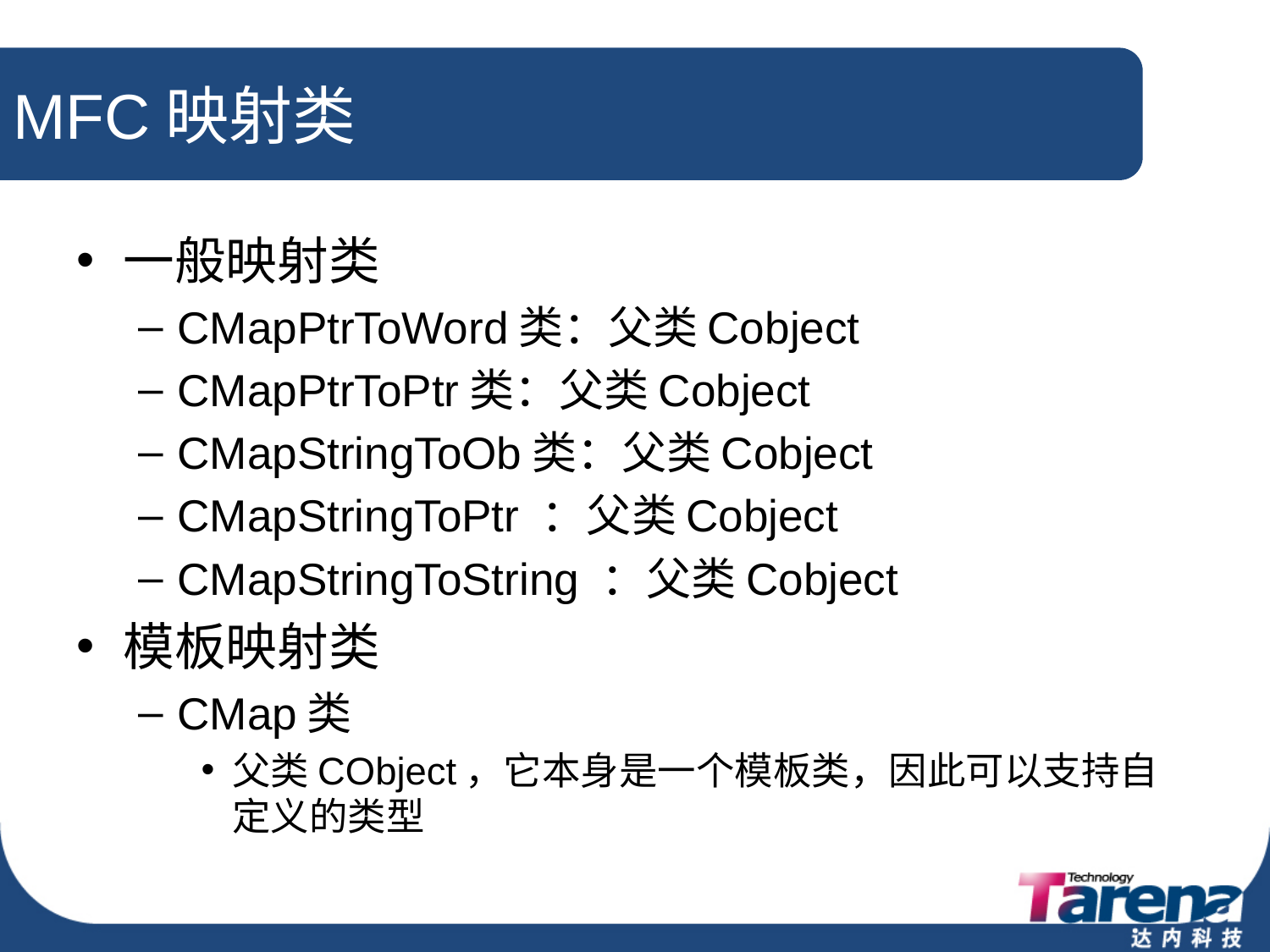

# MFC映射类
一般映射类
CMapPtrToWord类：父类Cobject
CMapPtrToPtr类：父类Cobject
CMapStringToOb类：父类Cobject
CMapStringToPtr ：父类Cobject
CMapStringToString ：父类Cobject
模板映射类
CMap类
父类CObject，它本身是一个模板类，因此可以支持自定义的类型